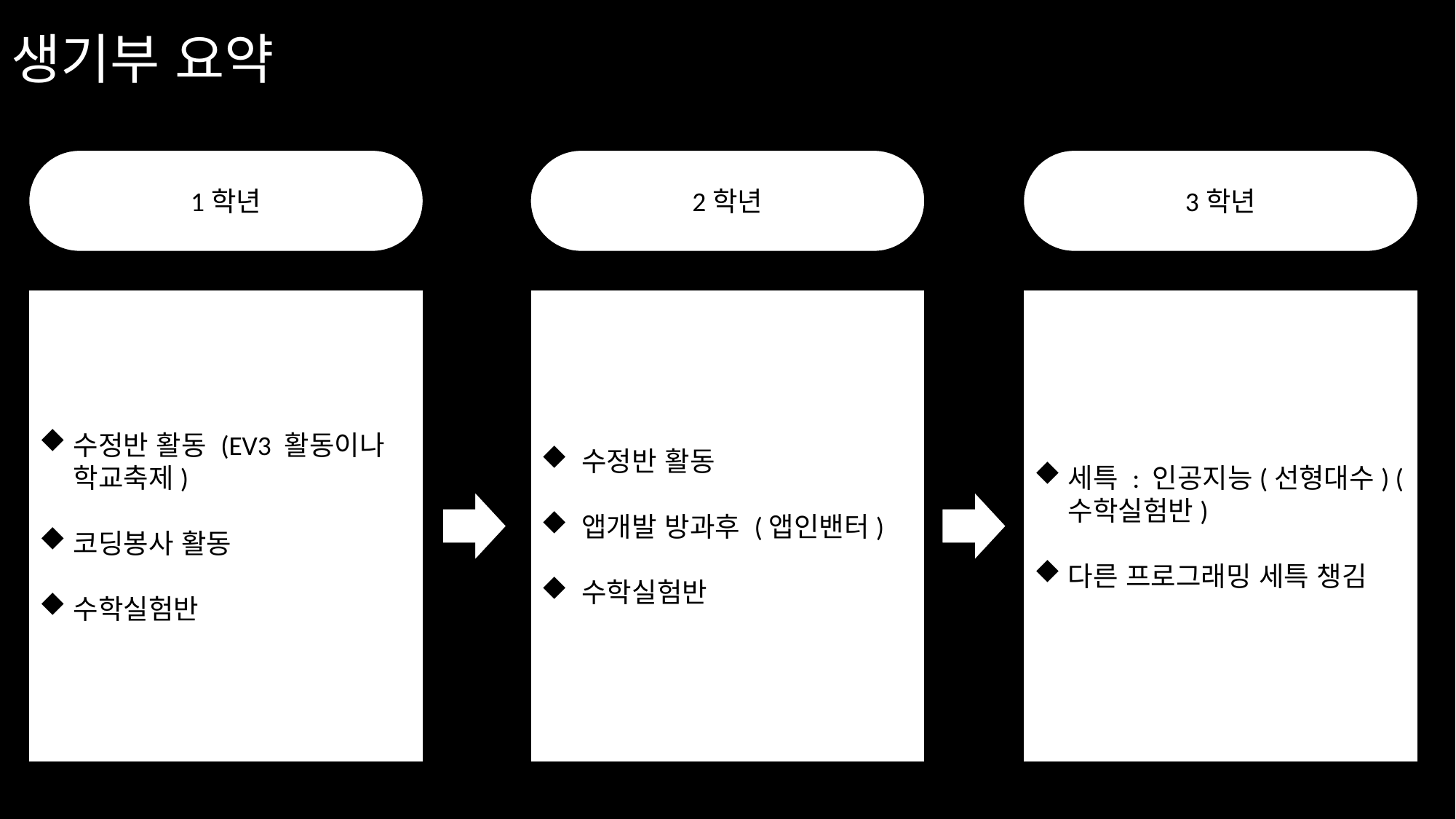

# 생기부 요약
1학년
2학년
3학년
수정반 활동 (EV3 활동이나 학교축제)

코딩봉사 활동

수학실험반
수정반 활동

앱개발 방과후 (앱인밴터)

수학실험반
세특 : 인공지능(선형대수) ( 수학실험반)

다른 프로그래밍 세특 챙김